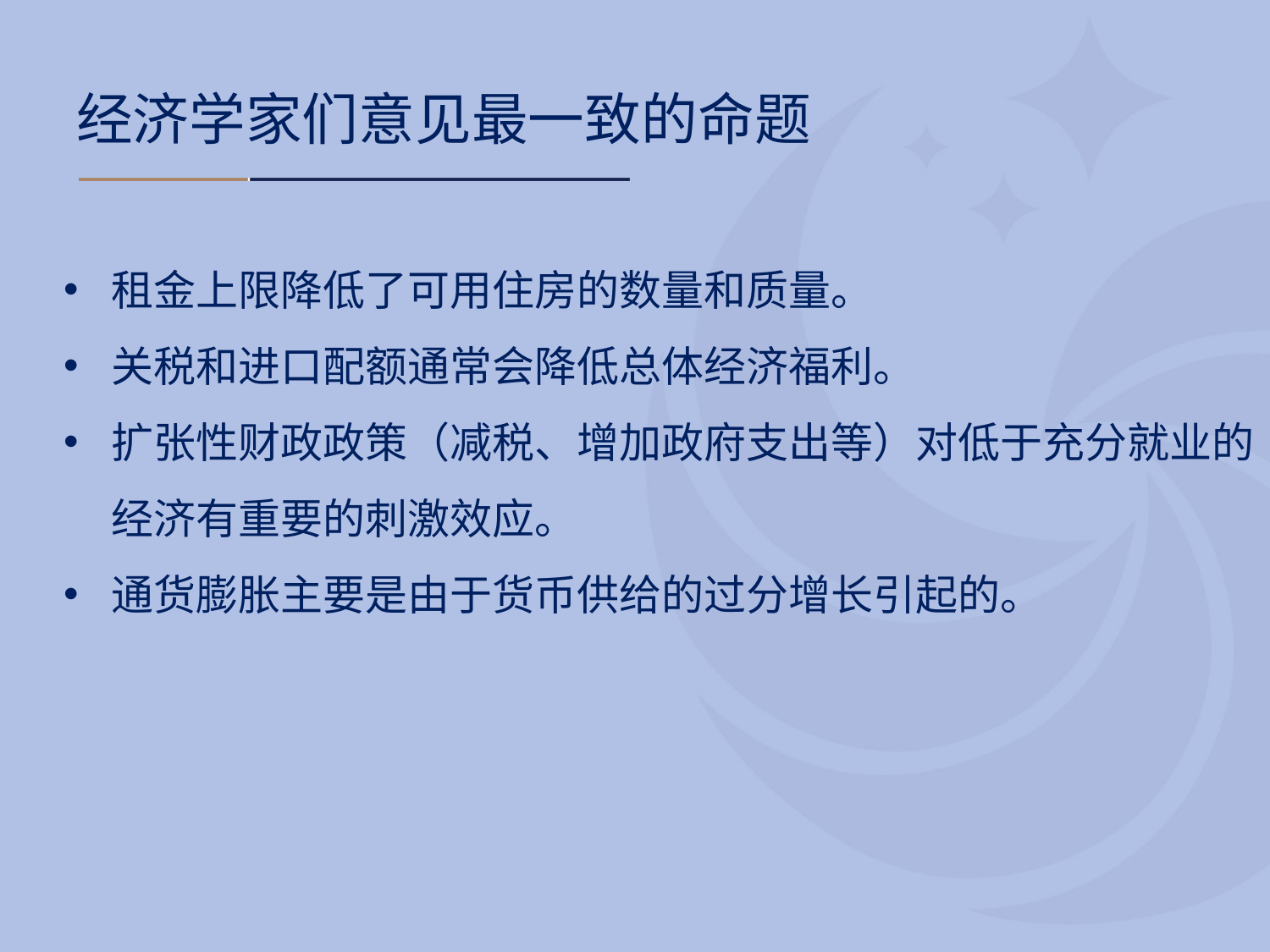

# 经济学家们意见最一致的命题
租金上限降低了可用住房的数量和质量。
关税和进口配额通常会降低总体经济福利。
扩张性财政政策（减税、增加政府支出等）对低于充分就业的经济有重要的刺激效应。
通货膨胀主要是由于货币供给的过分增长引起的。